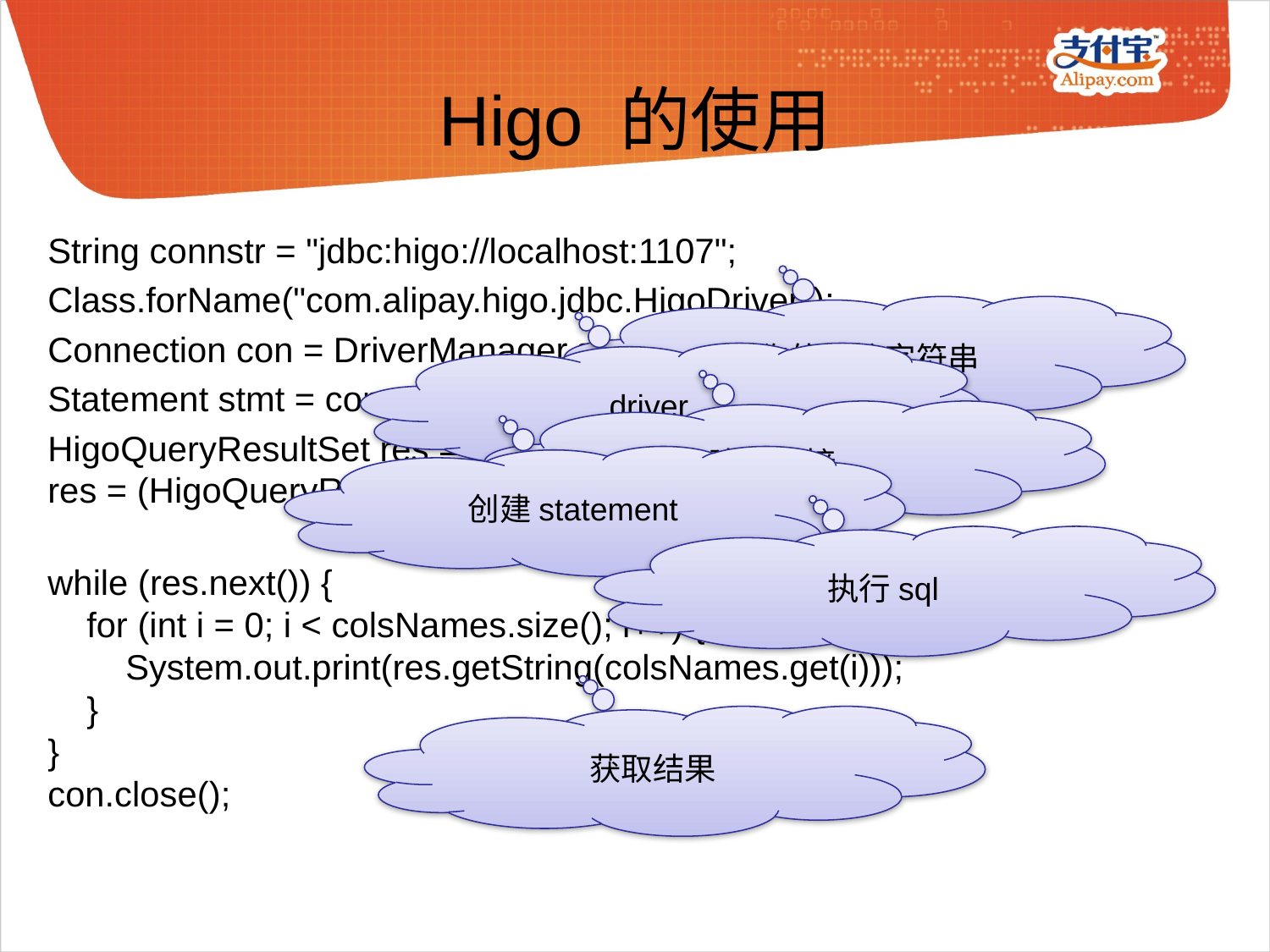

# Higo 的使用
String connstr = "jdbc:higo://localhost:1107";
Class.forName("com.alipay.higo.jdbc.HigoDriver");
Connection con = DriverManager.getConnection(connstr, "", "");
Statement stmt = con.createStatement();
HigoQueryResultSet res = null;
res = (HigoQueryResultSet) stmt.executeQuery(strsql);
while (res.next()) {
    for (int i = 0; i < colsNames.size(); i++) {
        System.out.print(res.getString(colsNames.get(i)));
    }
}
con.close();
海狗的连接字符串
driver
建立连接
创建statement
执行sql
获取结果